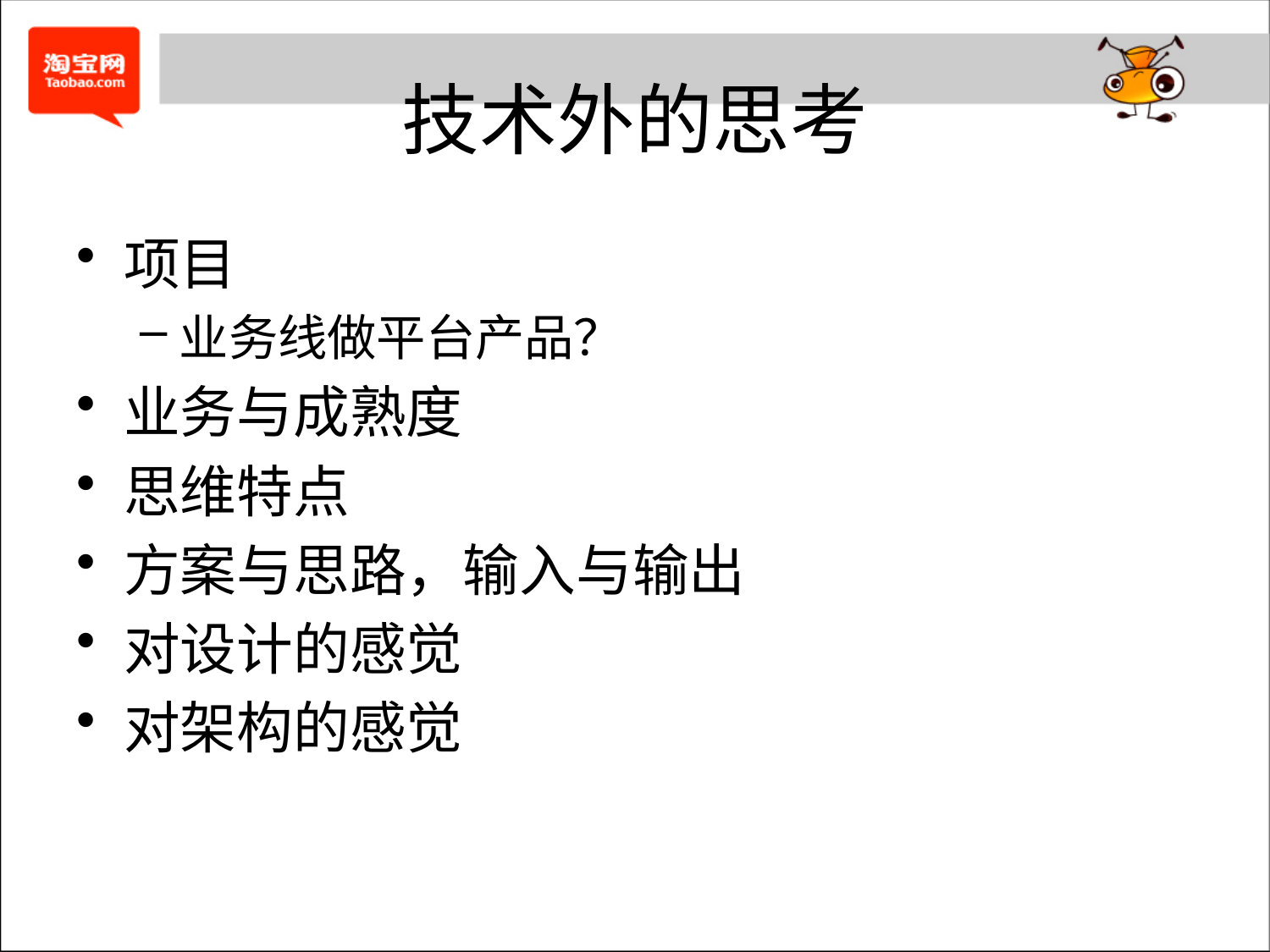

# 技术外的思考
项目
业务线做平台产品？
业务与成熟度
思维特点
方案与思路，输入与输出
对设计的感觉
对架构的感觉